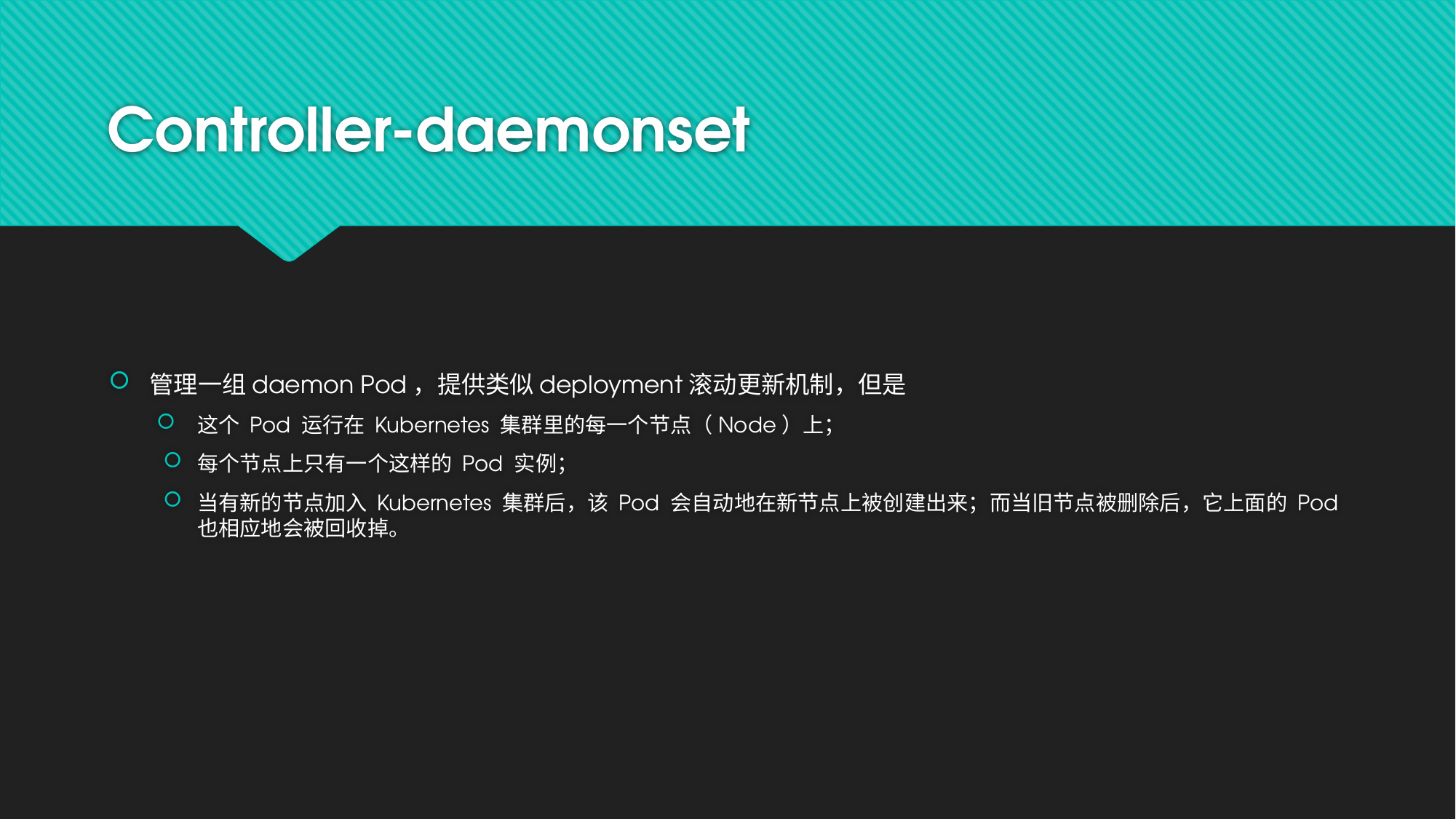

# Controller-daemonset
管理一组daemon Pod，提供类似deployment滚动更新机制，但是
这个 Pod 运行在 Kubernetes 集群里的每一个节点（Node）上；
每个节点上只有一个这样的 Pod 实例；
当有新的节点加入 Kubernetes 集群后，该 Pod 会自动地在新节点上被创建出来；而当旧节点被删除后，它上面的 Pod 也相应地会被回收掉。